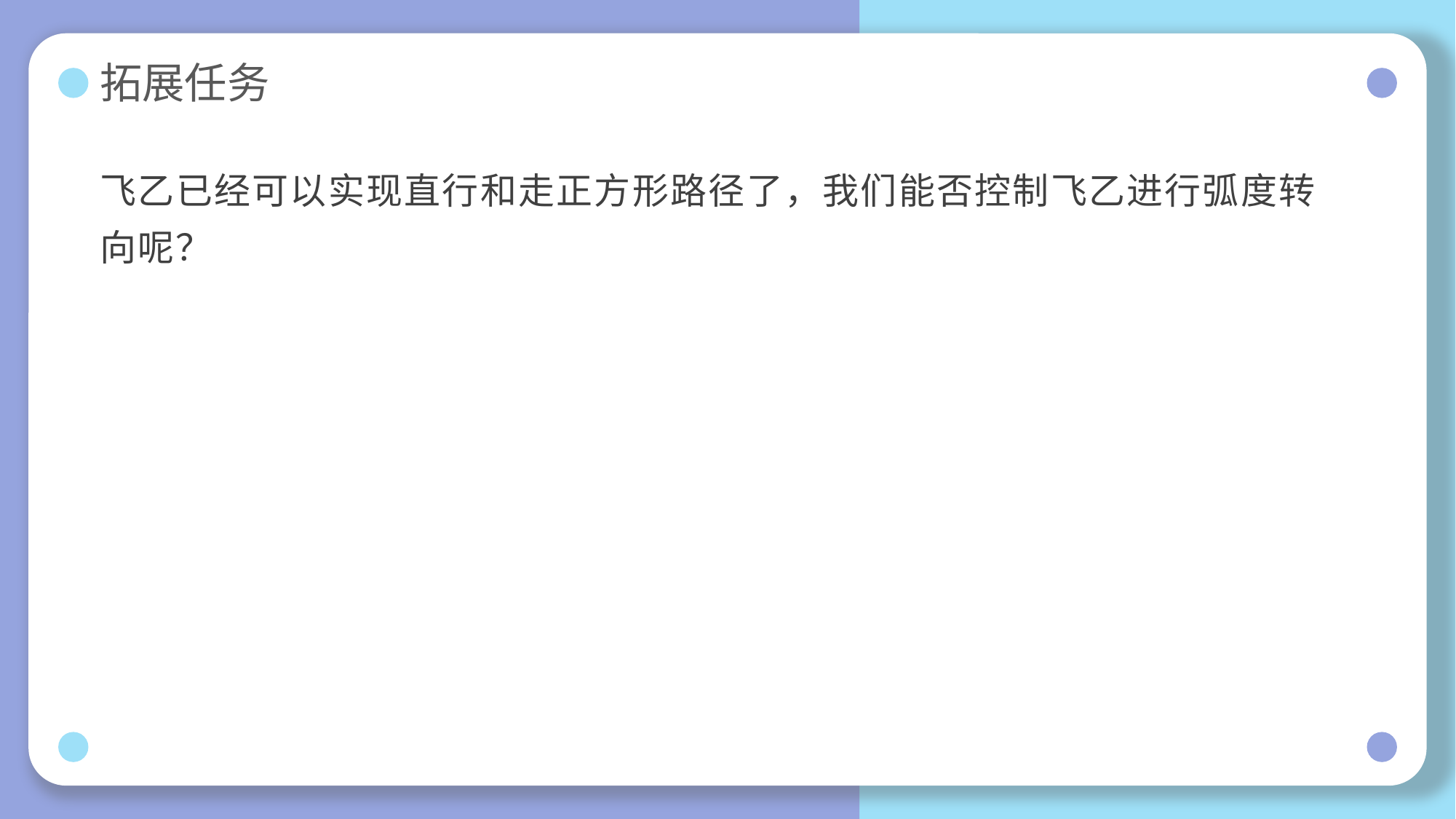

# 拓展任务
飞乙已经可以实现直行和走正方形路径了，我们能否控制飞乙进行弧度转向呢？